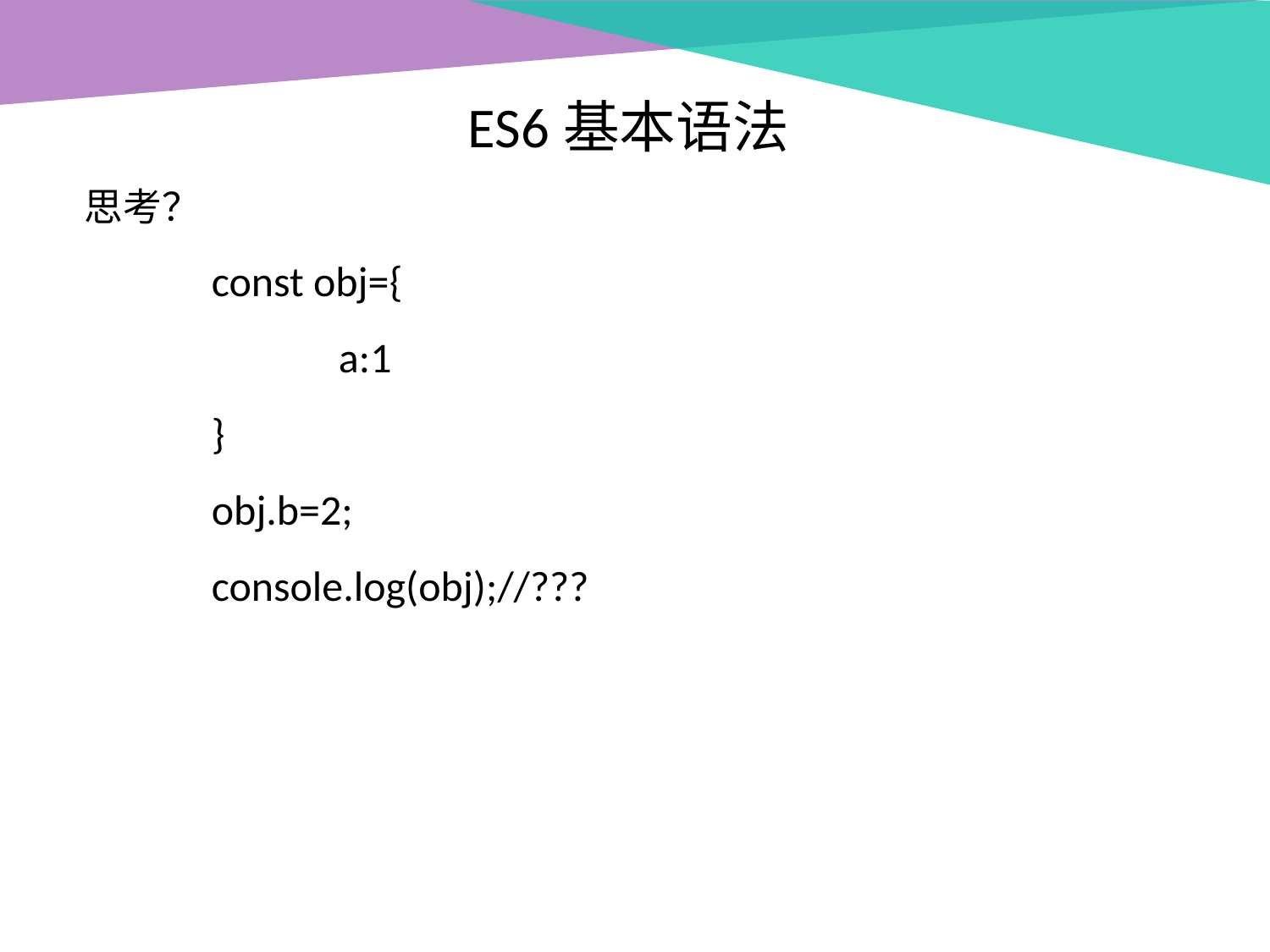

ES6基本语法
思考？
	const obj={
		a:1
	}
	obj.b=2;
	console.log(obj);//???